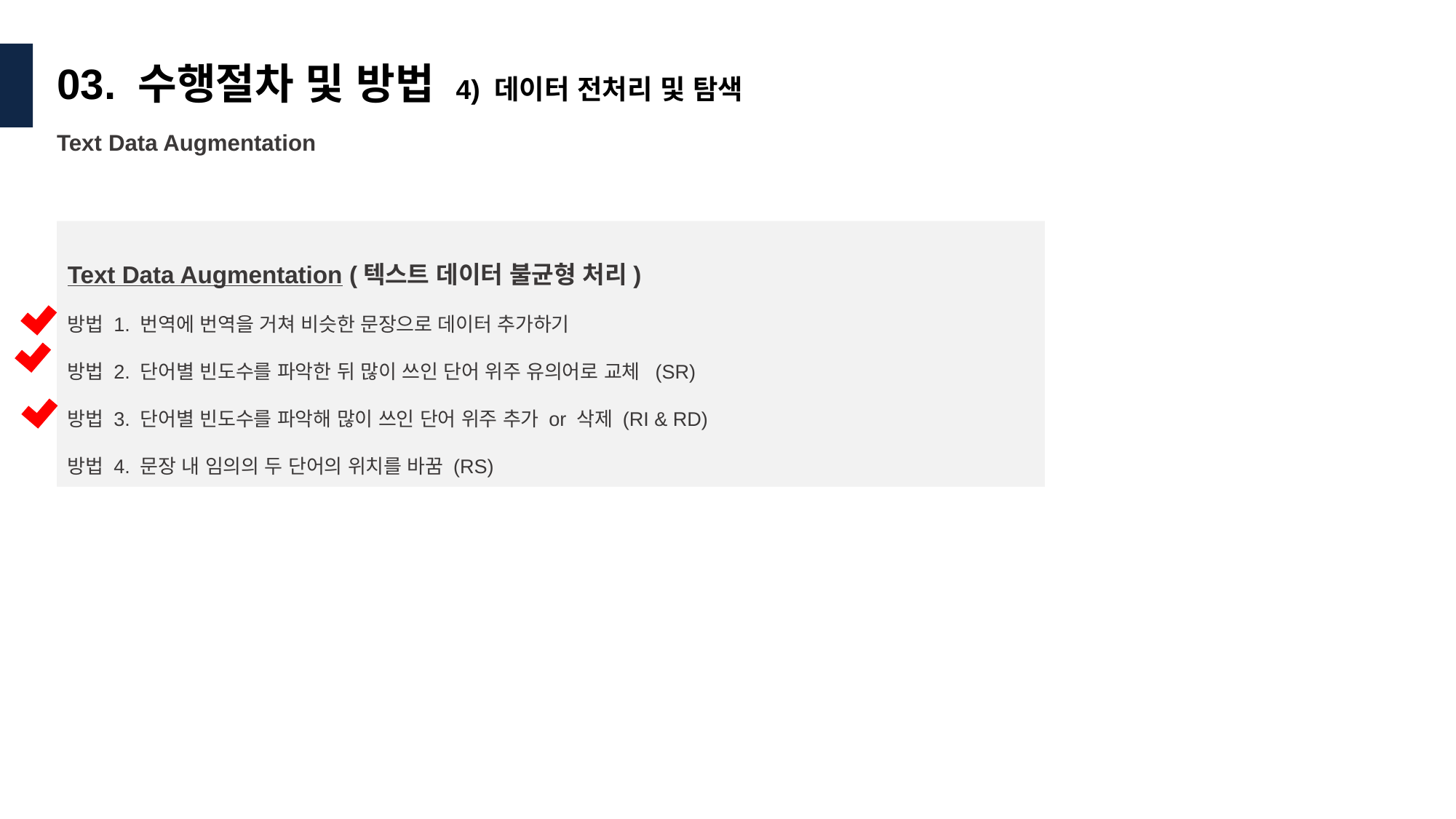

03. 수행절차 및 방법 4) 데이터 전처리 및 탐색
Text Data Augmentation
Text Data Augmentation (텍스트 데이터 불균형 처리)
방법 1. 번역에 번역을 거쳐 비슷한 문장으로 데이터 추가하기
방법 2. 단어별 빈도수를 파악한 뒤 많이 쓰인 단어 위주 유의어로 교체  (SR)
방법 3. 단어별 빈도수를 파악해 많이 쓰인 단어 위주 추가 or 삭제 (RI & RD)
방법 4. 문장 내 임의의 두 단어의 위치를 바꿈 (RS)